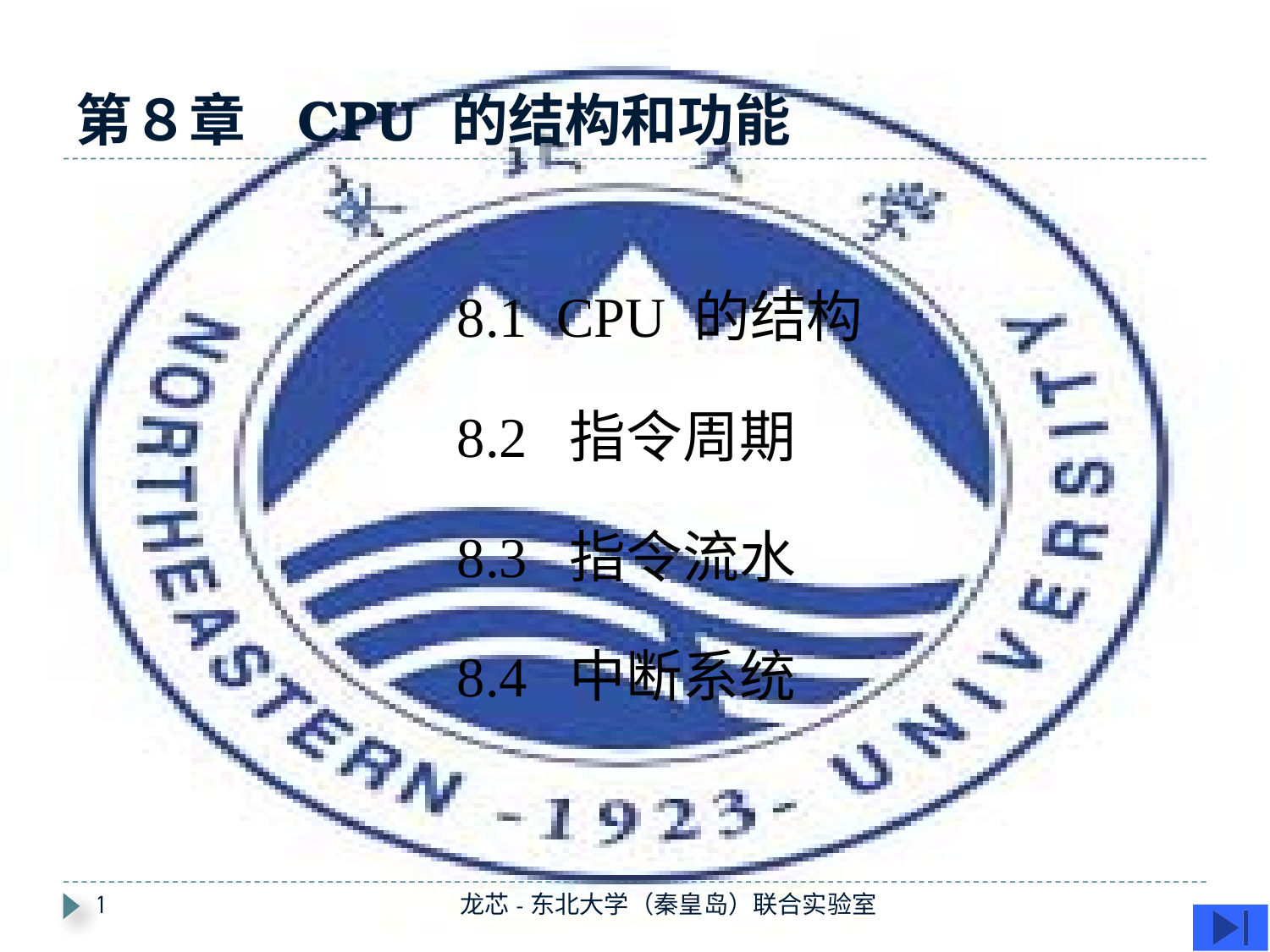

# 第８章   CPU 的结构和功能
8.1  CPU 的结构
8.2  指令周期
8.3  指令流水
8.4  中断系统
1
龙芯-东北大学（秦皇岛）联合实验室